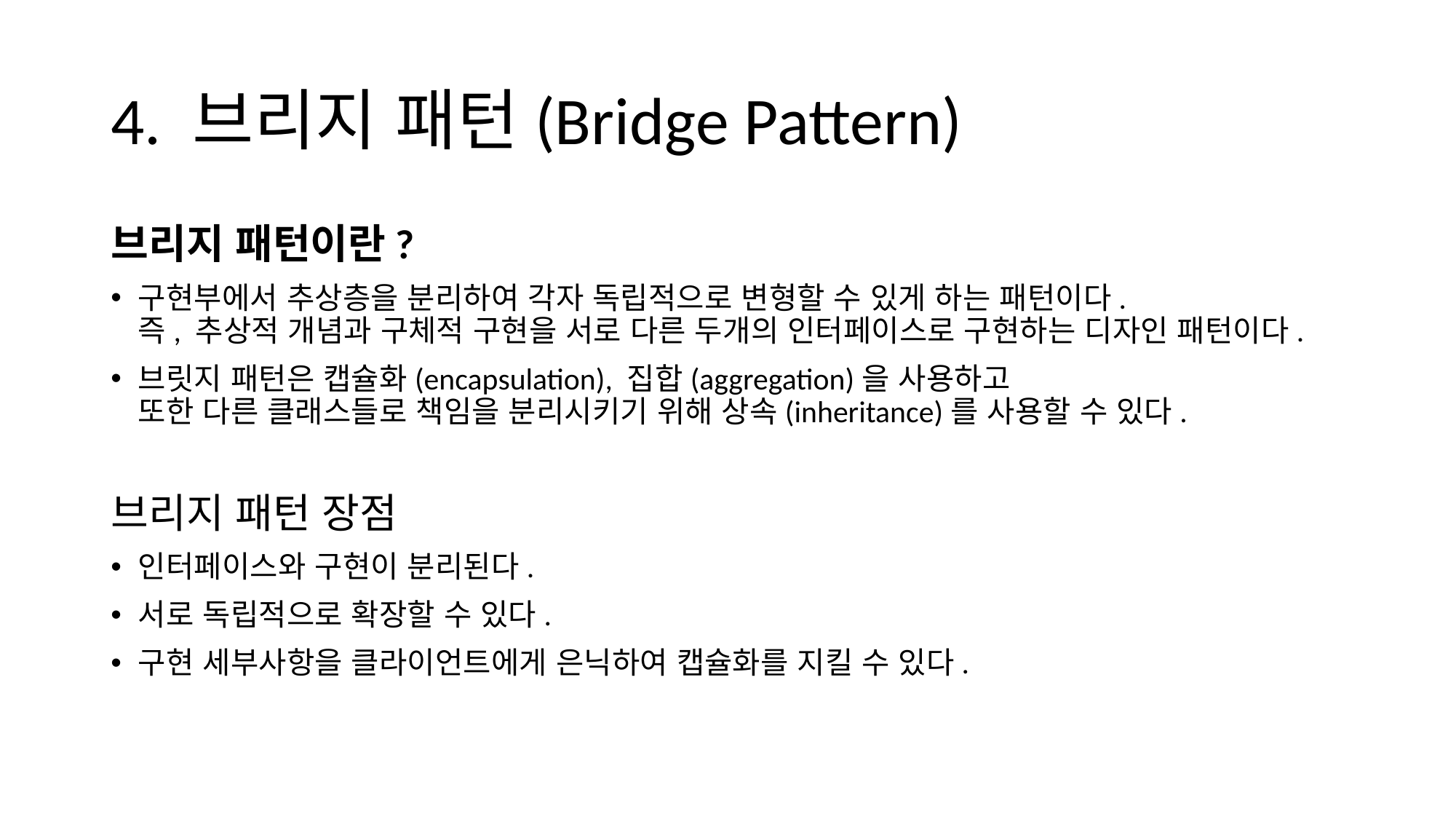

# 4. 브리지 패턴(Bridge Pattern)
브리지 패턴이란?
구현부에서 추상층을 분리하여 각자 독립적으로 변형할 수 있게 하는 패턴이다.
즉, 추상적 개념과 구체적 구현을 서로 다른 두개의 인터페이스로 구현하는 디자인 패턴이다.
브릿지 패턴은 캡슐화(encapsulation), 집합(aggregation)을 사용하고
또한 다른 클래스들로 책임을 분리시키기 위해 상속(inheritance)를 사용할 수 있다.

브리지 패턴 장점
인터페이스와 구현이 분리된다.
서로 독립적으로 확장할 수 있다.
구현 세부사항을 클라이언트에게 은닉하여 캡슐화를 지킬 수 있다.